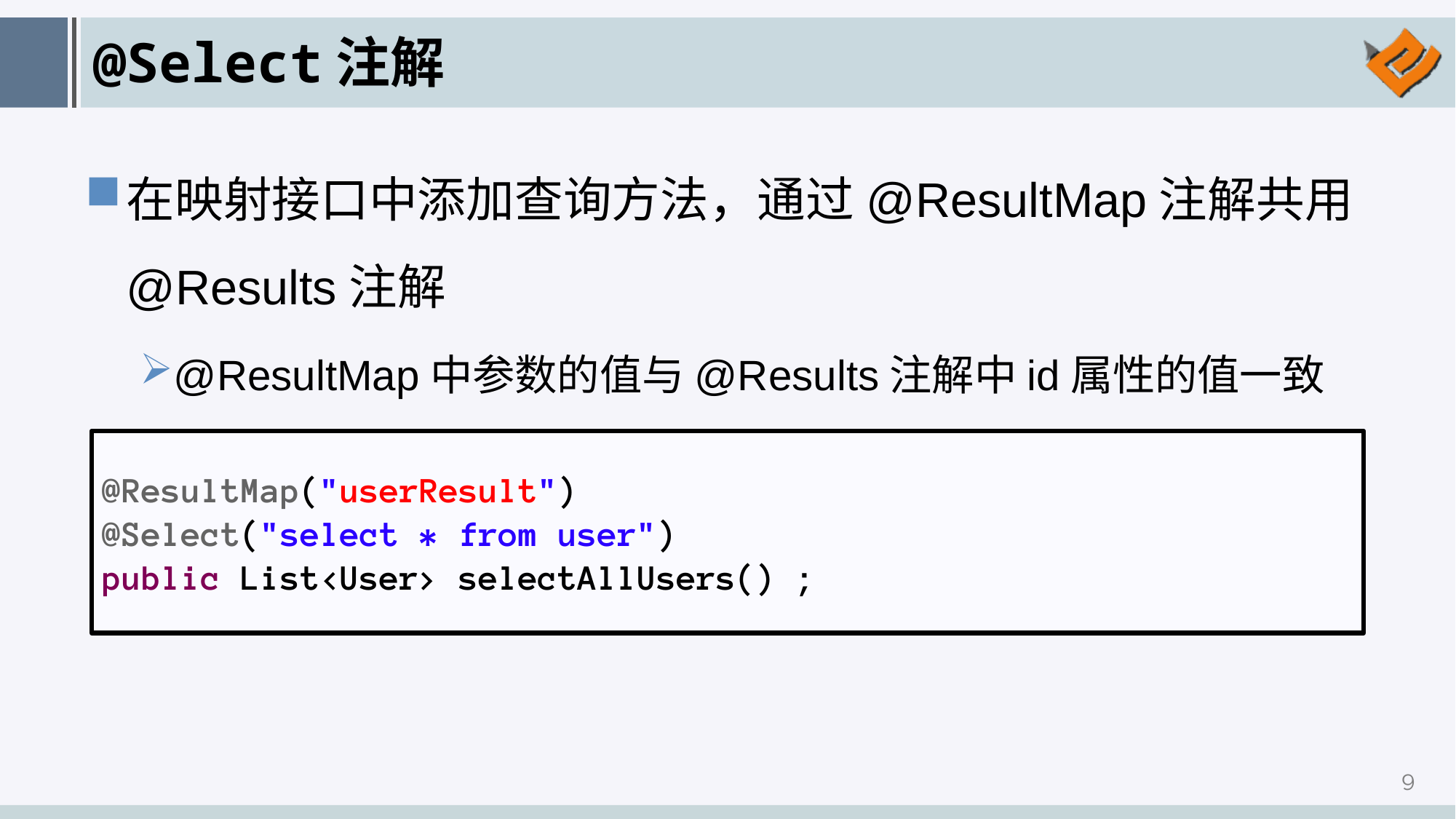

# @Select注解
在映射接口中添加查询方法，通过@ResultMap注解共用@Results注解
@ResultMap中参数的值与@Results注解中id属性的值一致

@ResultMap("userResult")
@Select("select * from user")
public List<User> selectAllUsers() ;